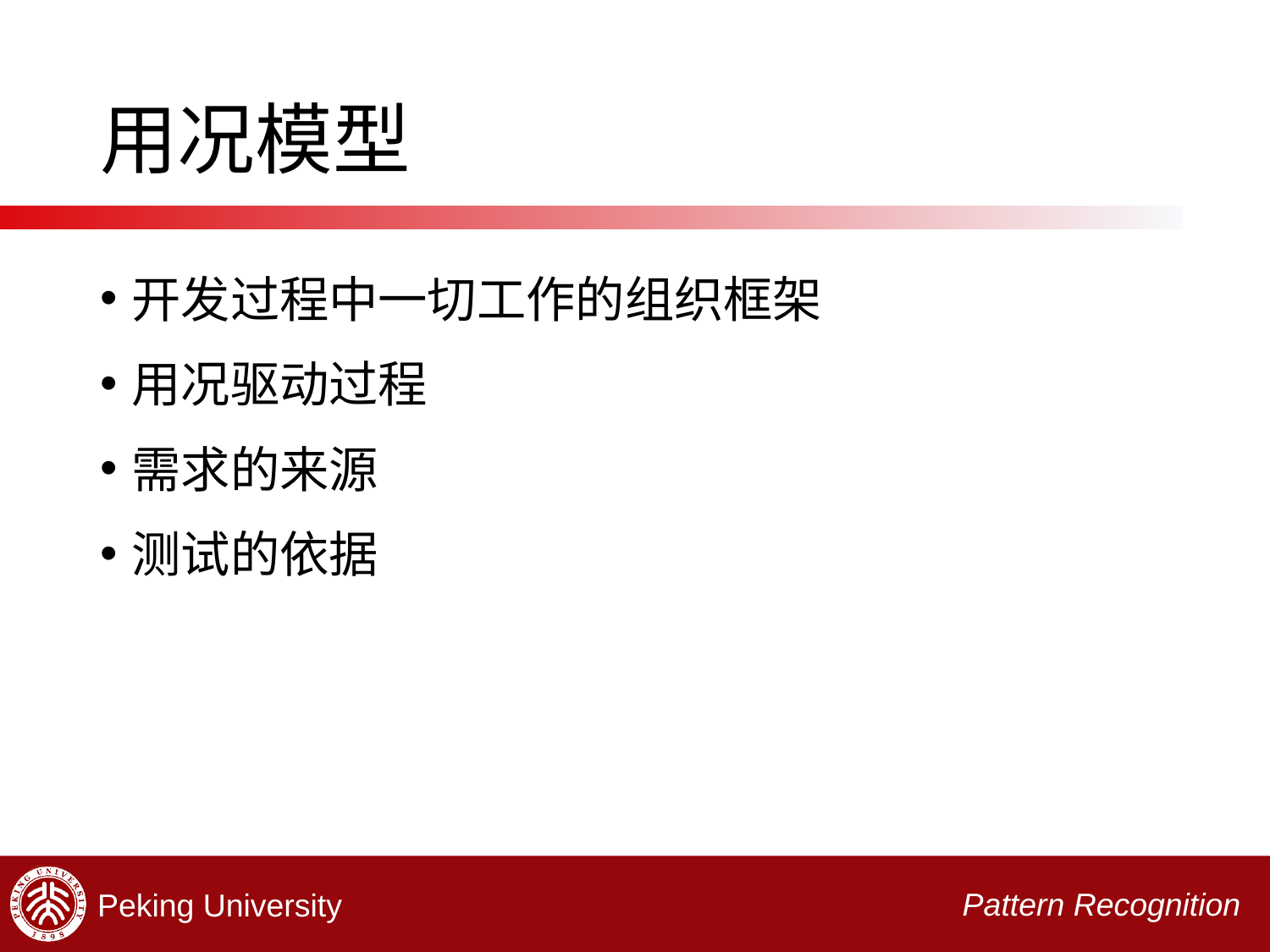

# 用况模型
开发过程中一切工作的组织框架
用况驱动过程
需求的来源
测试的依据